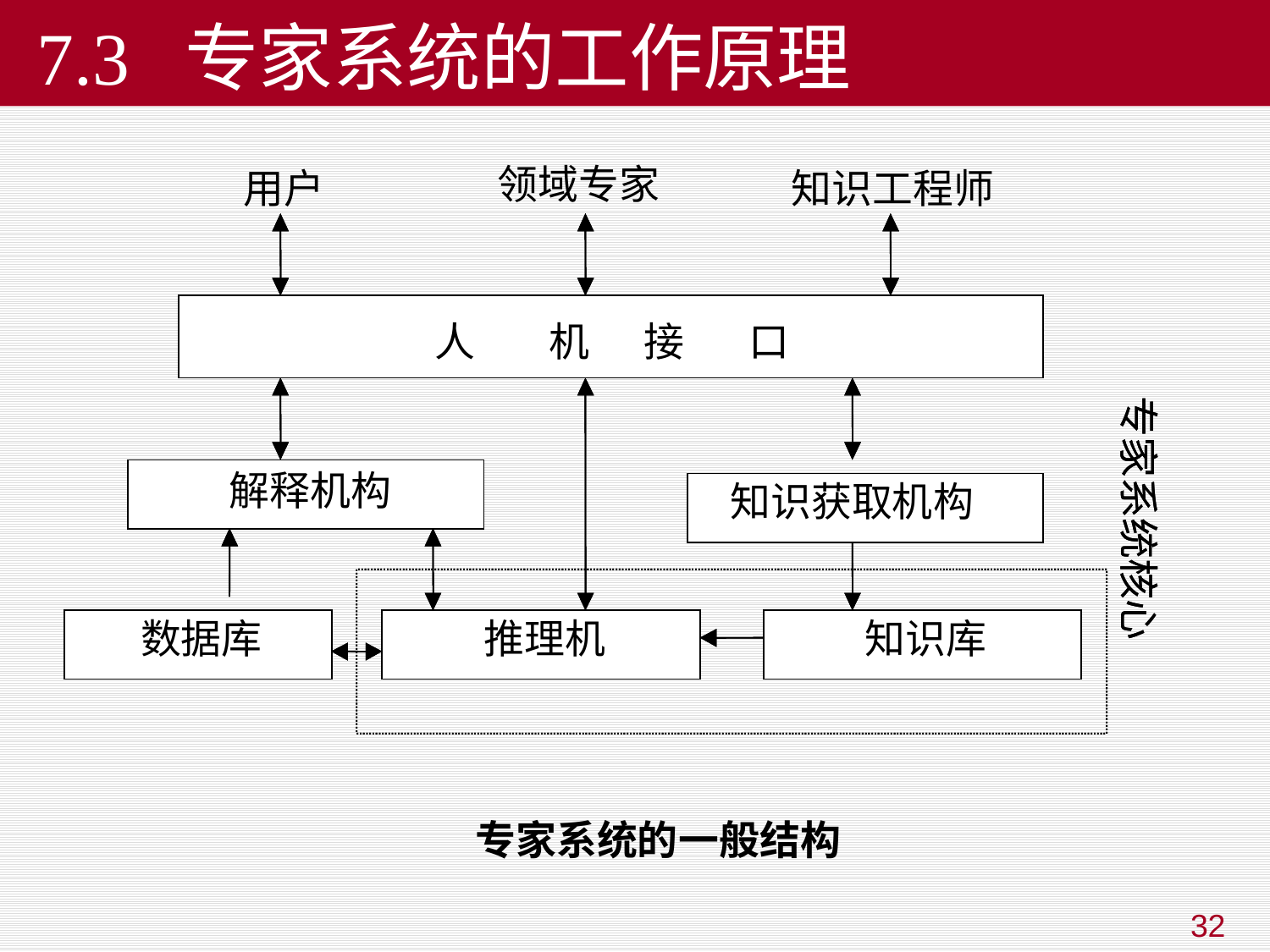

7.3  专家系统的工作原理

领域专家

用户
知识工程师

人
人
机
机
接
接
口
口

解释机构

知识获取机构
解释机构
知识获取机构
专家系统核心
专家系统核心

数据库
推理机
知识库
数据库
推理机
知识库

专家系统的一般结构
32